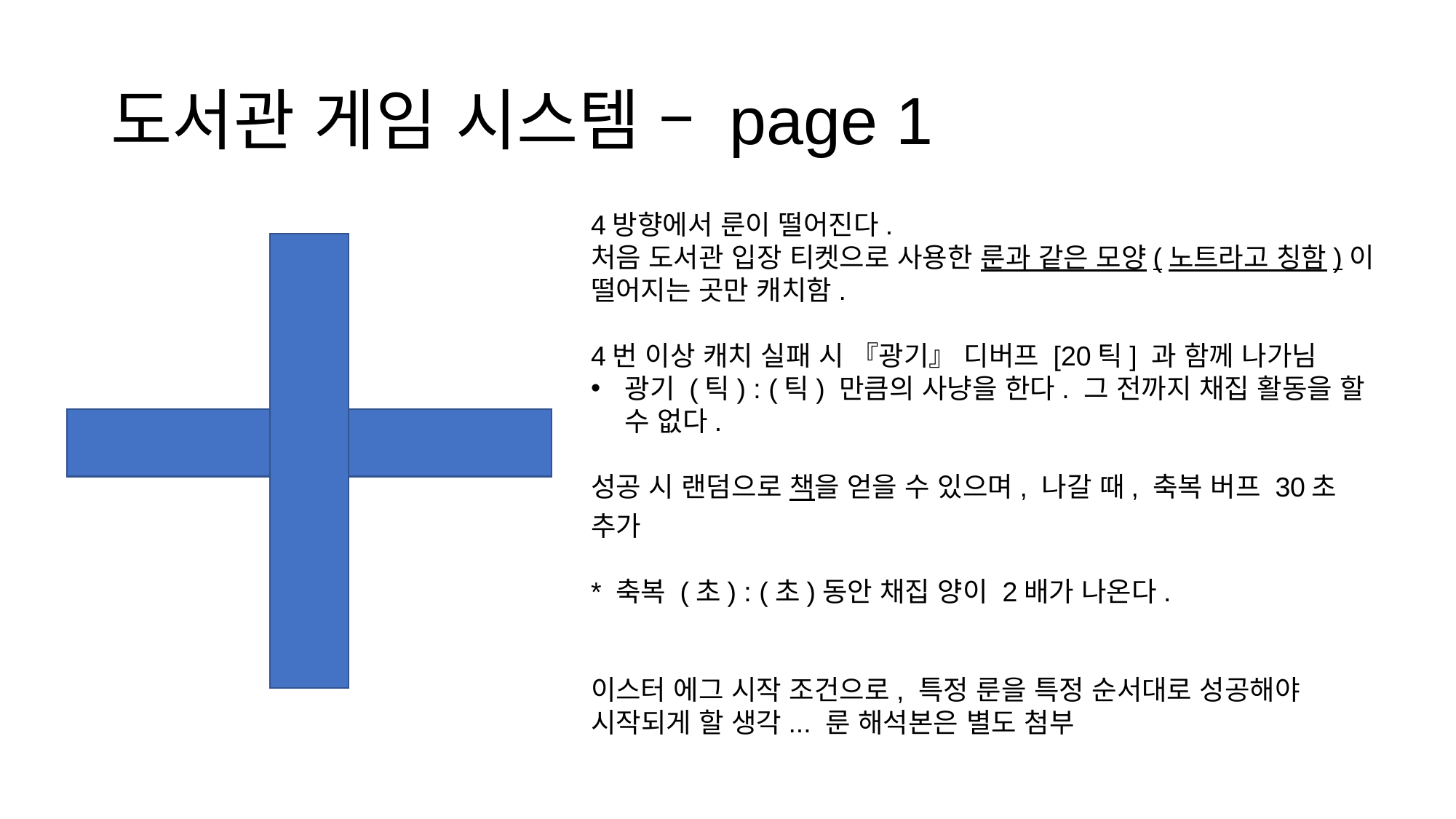

# 도서관 게임 시스템 – page 1
4방향에서 룬이 떨어진다.
처음 도서관 입장 티켓으로 사용한 룬과 같은 모양(노트라고 칭함)이 떨어지는 곳만 캐치함.

4번 이상 캐치 실패 시 『광기』 디버프 [20틱] 과 함께 나가님
광기 (틱) : (틱) 만큼의 사냥을 한다. 그 전까지 채집 활동을 할 수 없다.

성공 시 랜덤으로 책을 얻을 수 있으며, 나갈 때, 축복 버프 30초 추가
* 축복 (초) : (초)동안 채집 양이 2배가 나온다.

이스터 에그 시작 조건으로, 특정 룬을 특정 순서대로 성공해야 시작되게 할 생각... 룬 해석본은 별도 첨부